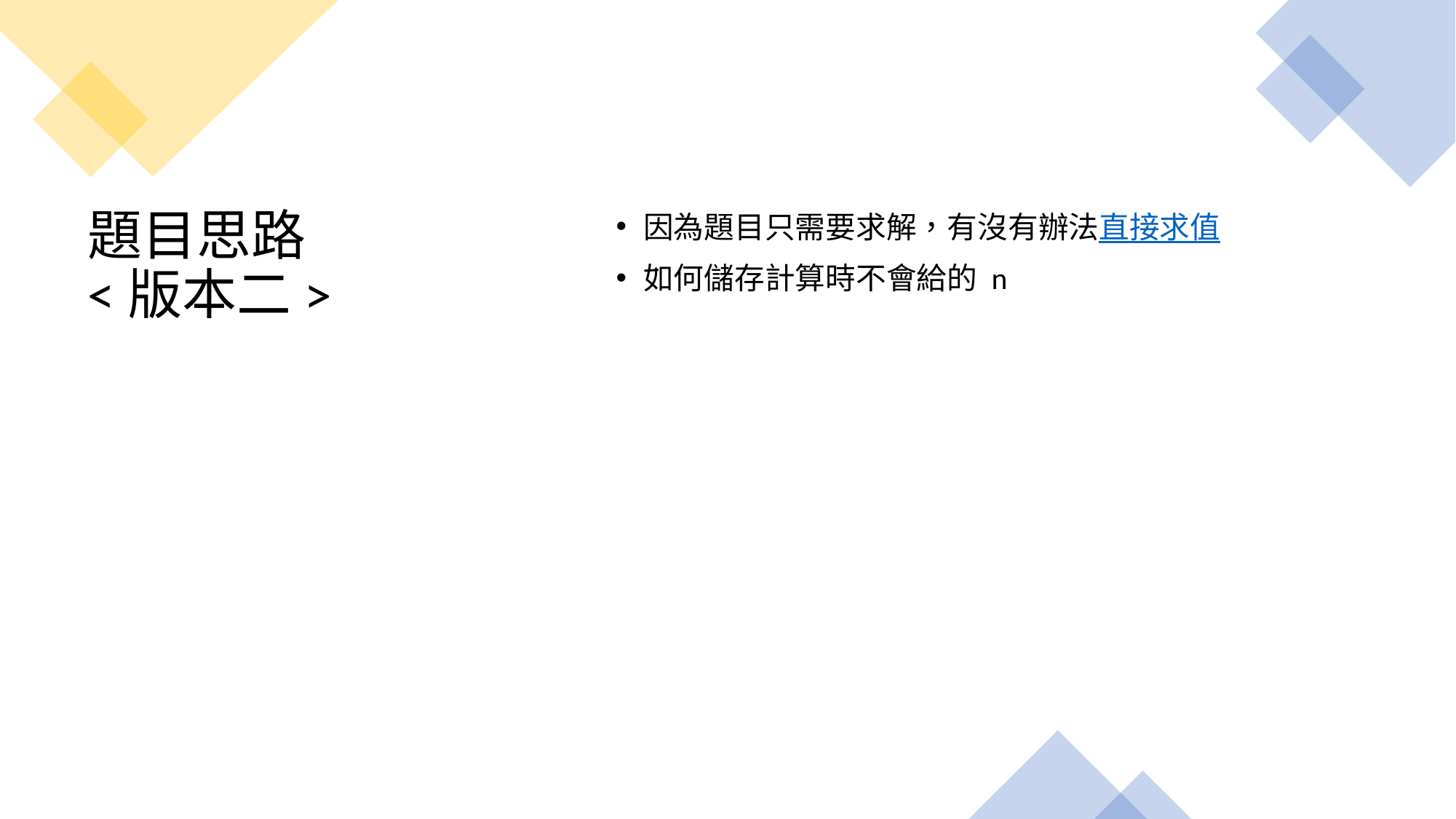

因為題目只需要求解，有沒有辦法直接求值
如何儲存計算時不會給的 n

# 題目思路 <版本二>